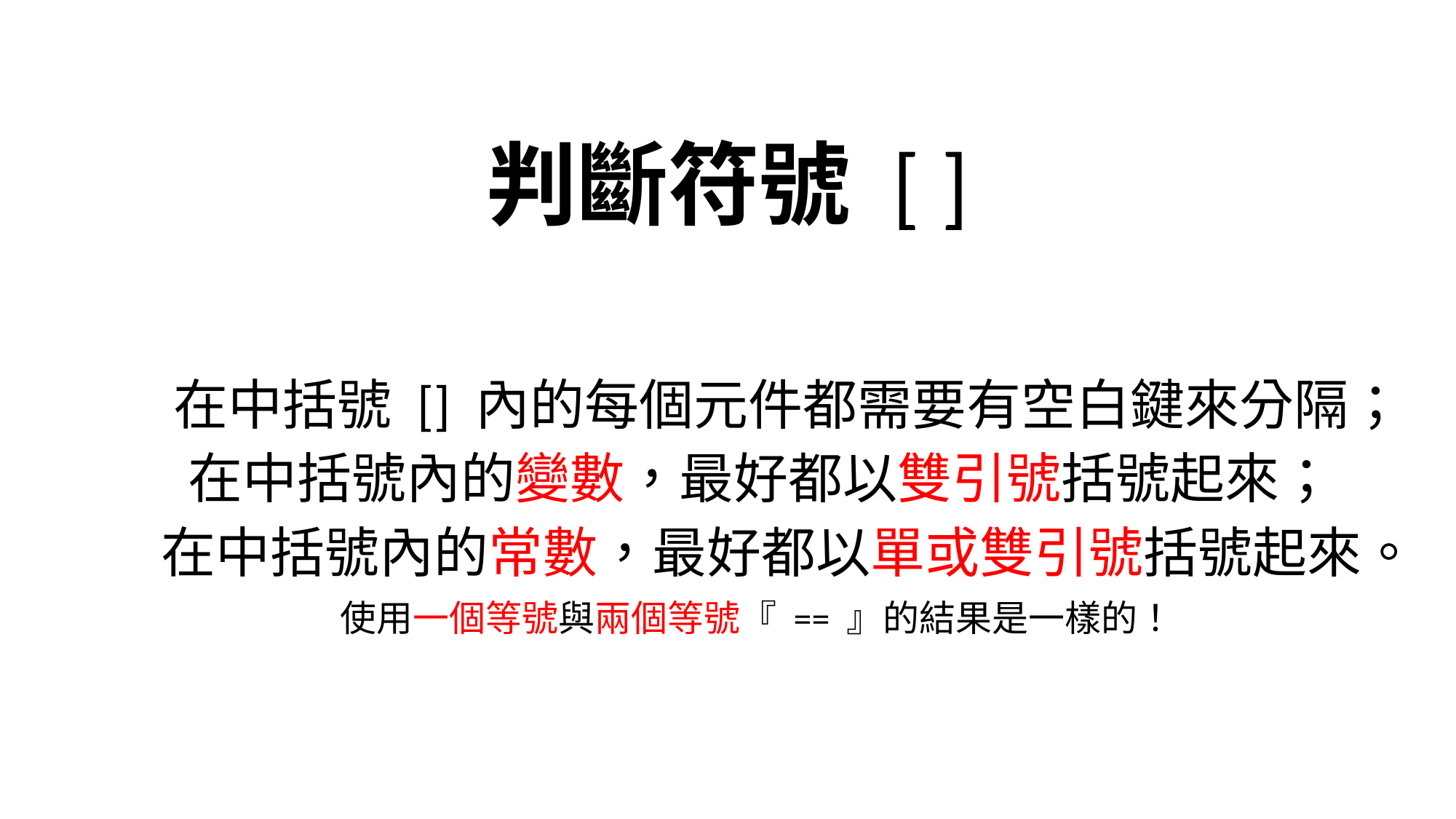

# 判斷符號 [ ]
在中括號 [] 內的每個元件都需要有空白鍵來分隔；
在中括號內的變數，最好都以雙引號括號起來；
在中括號內的常數，最好都以單或雙引號括號起來。
使用一個等號與兩個等號『 == 』的結果是一樣的！